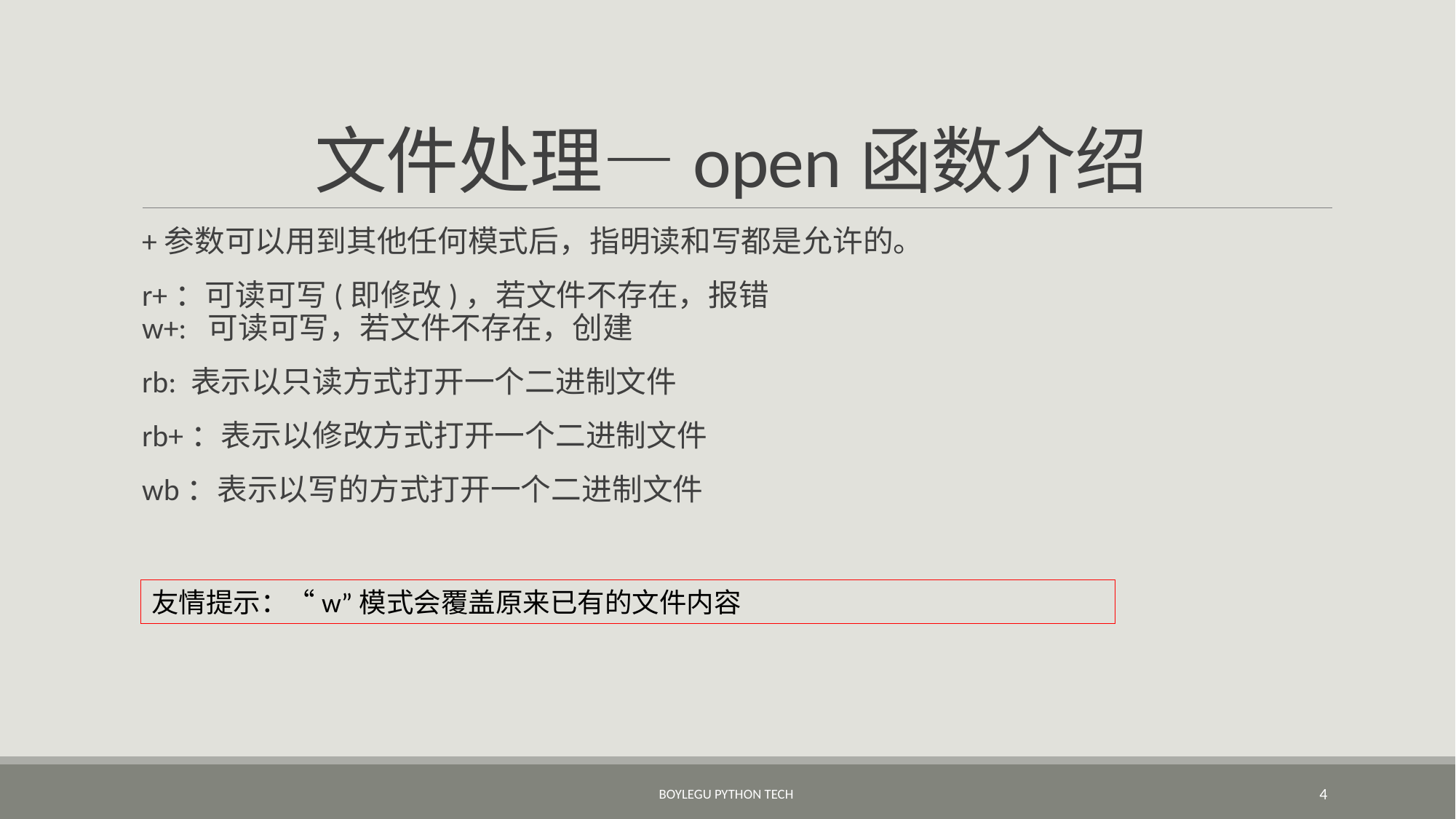

# 文件处理—open函数介绍
+参数可以用到其他任何模式后，指明读和写都是允许的。
r+：可读可写(即修改)，若文件不存在，报错
w+:  可读可写，若文件不存在，创建
rb: 表示以只读方式打开一个二进制文件
rb+：表示以修改方式打开一个二进制文件
wb：表示以写的方式打开一个二进制文件
友情提示：“w”模式会覆盖原来已有的文件内容
BoyleGu Python Tech
4